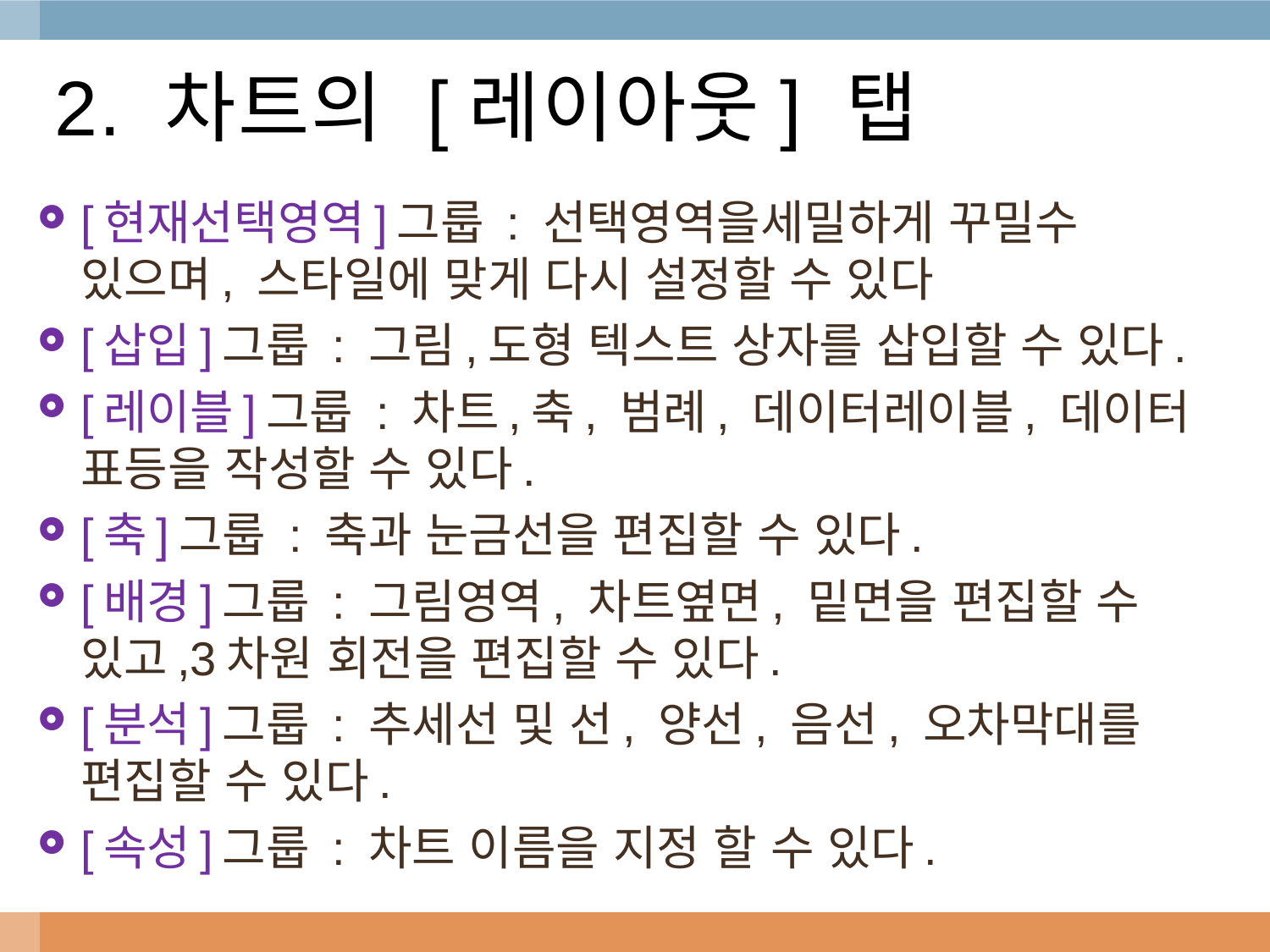

# 2. 차트의 [레이아웃] 탭
[현재선택영역]그룹 : 선택영역을세밀하게 꾸밀수 있으며, 스타일에 맞게 다시 설정할 수 있다
[삽입]그룹 : 그림,도형 텍스트 상자를 삽입할 수 있다.
[레이블]그룹 : 차트,축, 범례, 데이터레이블, 데이터 표등을 작성할 수 있다.
[축]그룹 : 축과 눈금선을 편집할 수 있다.
[배경]그룹 : 그림영역, 차트옆면, 밑면을 편집할 수 있고,3차원 회전을 편집할 수 있다.
[분석]그룹 : 추세선 및 선, 양선, 음선, 오차막대를 편집할 수 있다.
[속성]그룹 : 차트 이름을 지정 할 수 있다.